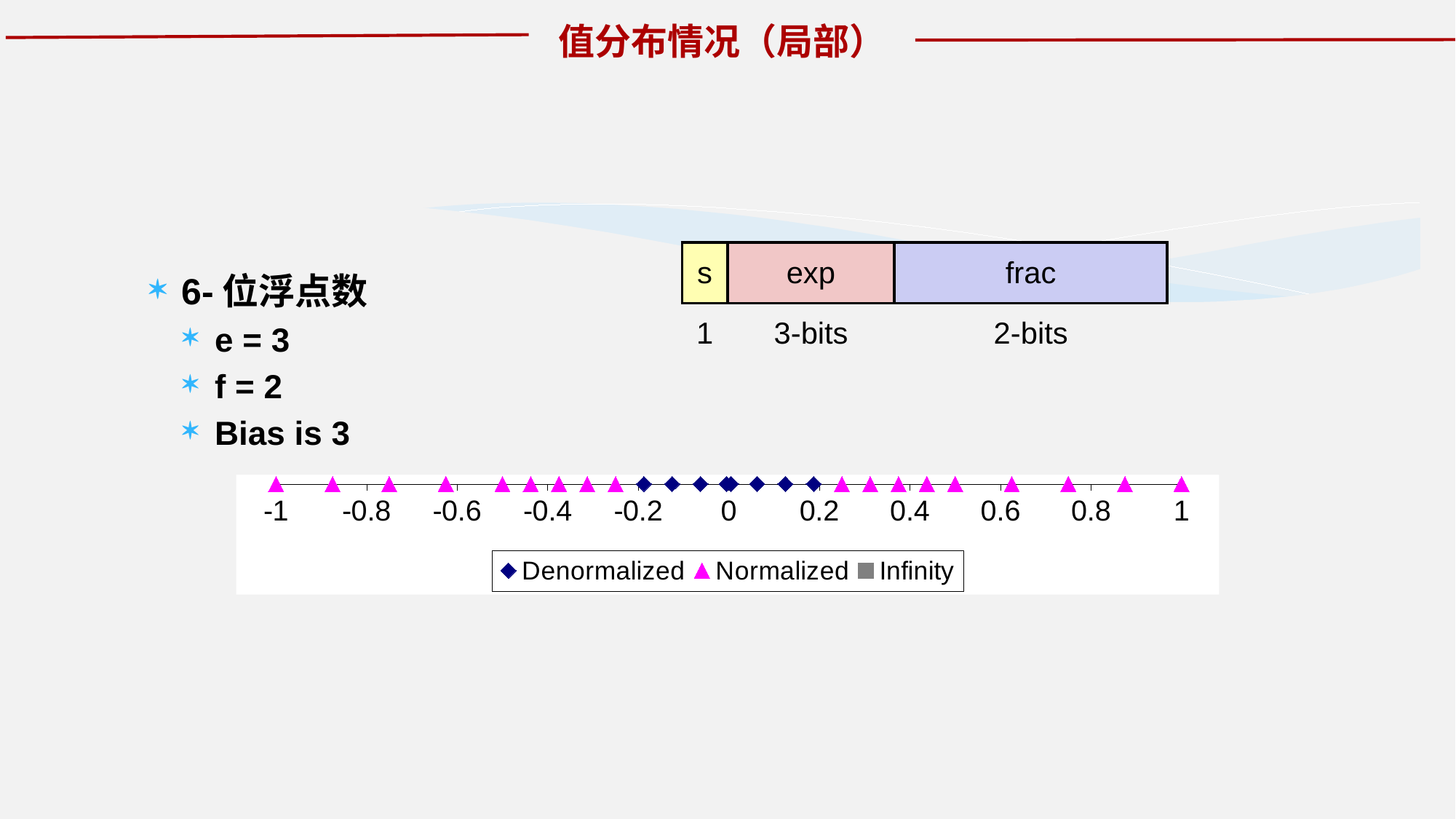

值分布情况（局部）
| s | exp | frac |
| --- | --- | --- |
| 1 | 3-bits | 2-bits |
6-位浮点数
e = 3
f = 2
Bias is 3

### Chart

| Category | Denormalized | Normalized | Infinity |
|---|---|---|---|